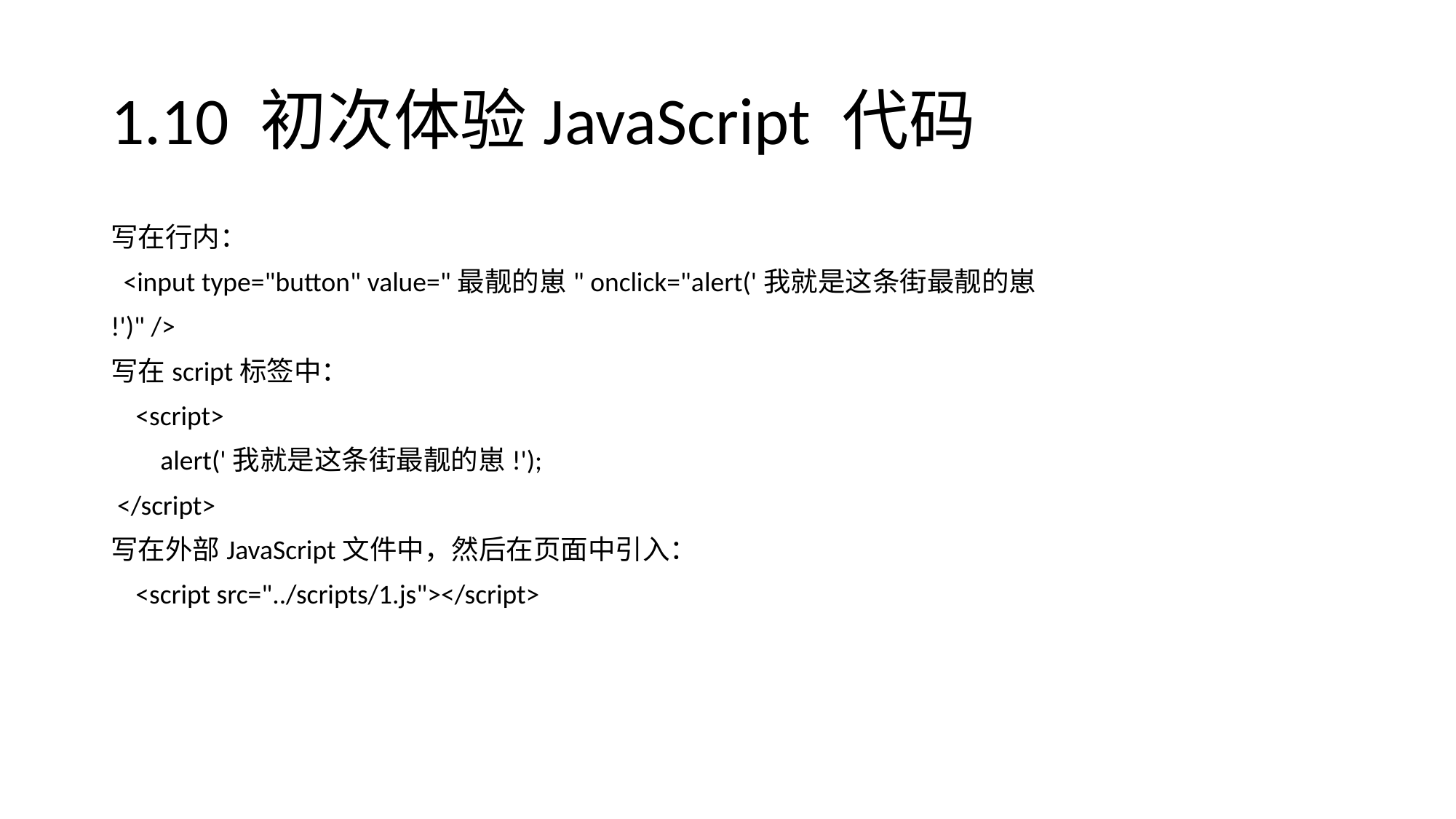

# 1.10 初次体验JavaScript 代码
写在行内：
  <input type="button" value="最靓的崽" onclick="alert('我就是这条街最靓的崽
!')" />
写在script标签中：
    <script>
        alert('我就是这条街最靓的崽!');
 </script>
写在外部JavaScript文件中，然后在页面中引入：
    <script src="../scripts/1.js"></script>